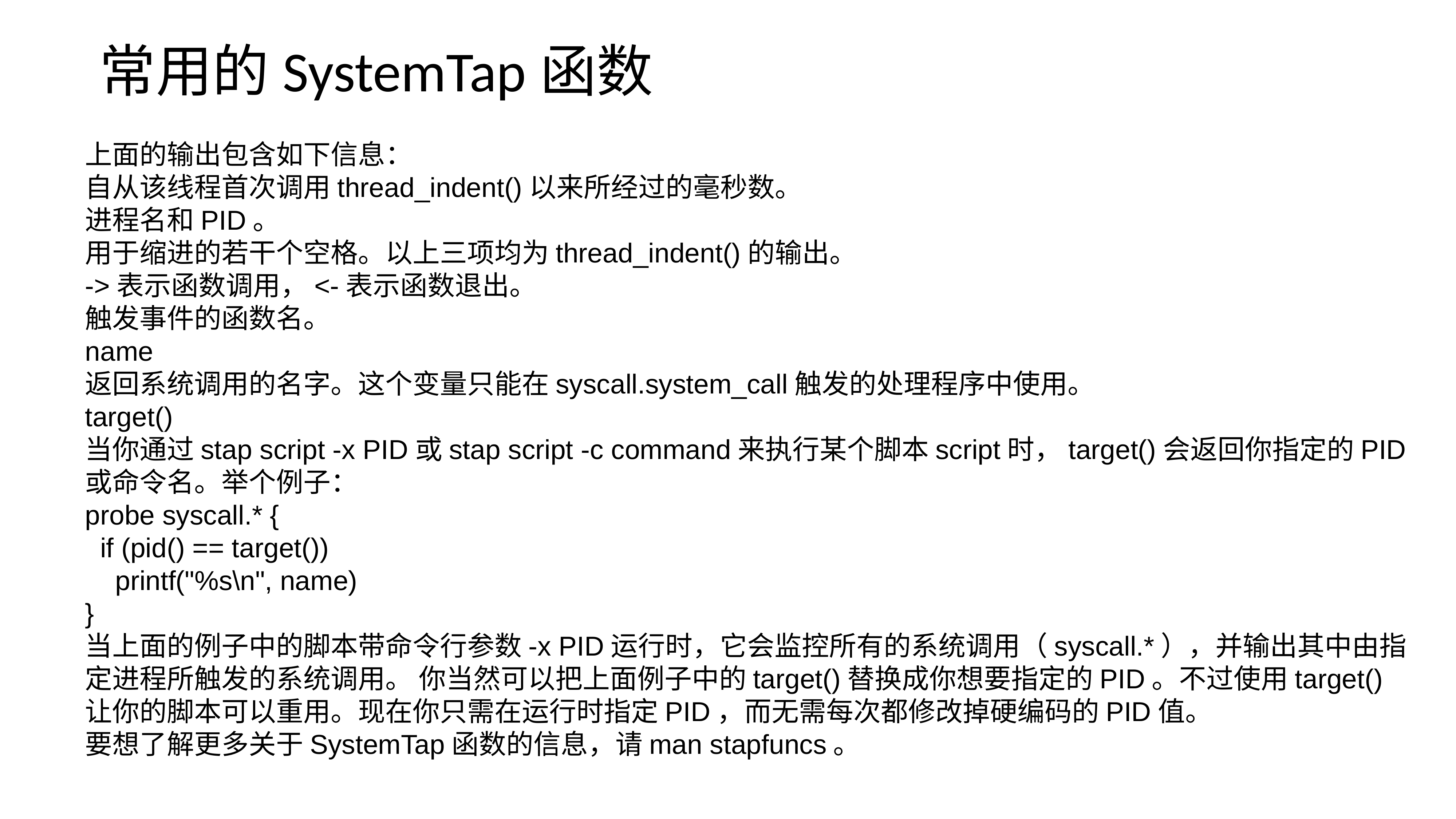

常用的SystemTap函数
上面的输出包含如下信息：
自从该线程首次调用thread_indent()以来所经过的毫秒数。
进程名和PID。
用于缩进的若干个空格。以上三项均为thread_indent()的输出。
->表示函数调用，<-表示函数退出。
触发事件的函数名。
name
返回系统调用的名字。这个变量只能在syscall.system_call触发的处理程序中使用。
target()
当你通过stap script -x PID或stap script -c command来执行某个脚本script时，target()会返回你指定的PID或命令名。举个例子：
probe syscall.* {
  if (pid() == target())
    printf("%s\n", name)
}
当上面的例子中的脚本带命令行参数-x PID运行时，它会监控所有的系统调用（syscall.*），并输出其中由指定进程所触发的系统调用。 你当然可以把上面例子中的target()替换成你想要指定的PID。不过使用target()让你的脚本可以重用。现在你只需在运行时指定PID，而无需每次都修改掉硬编码的PID值。
要想了解更多关于SystemTap函数的信息，请man stapfuncs。